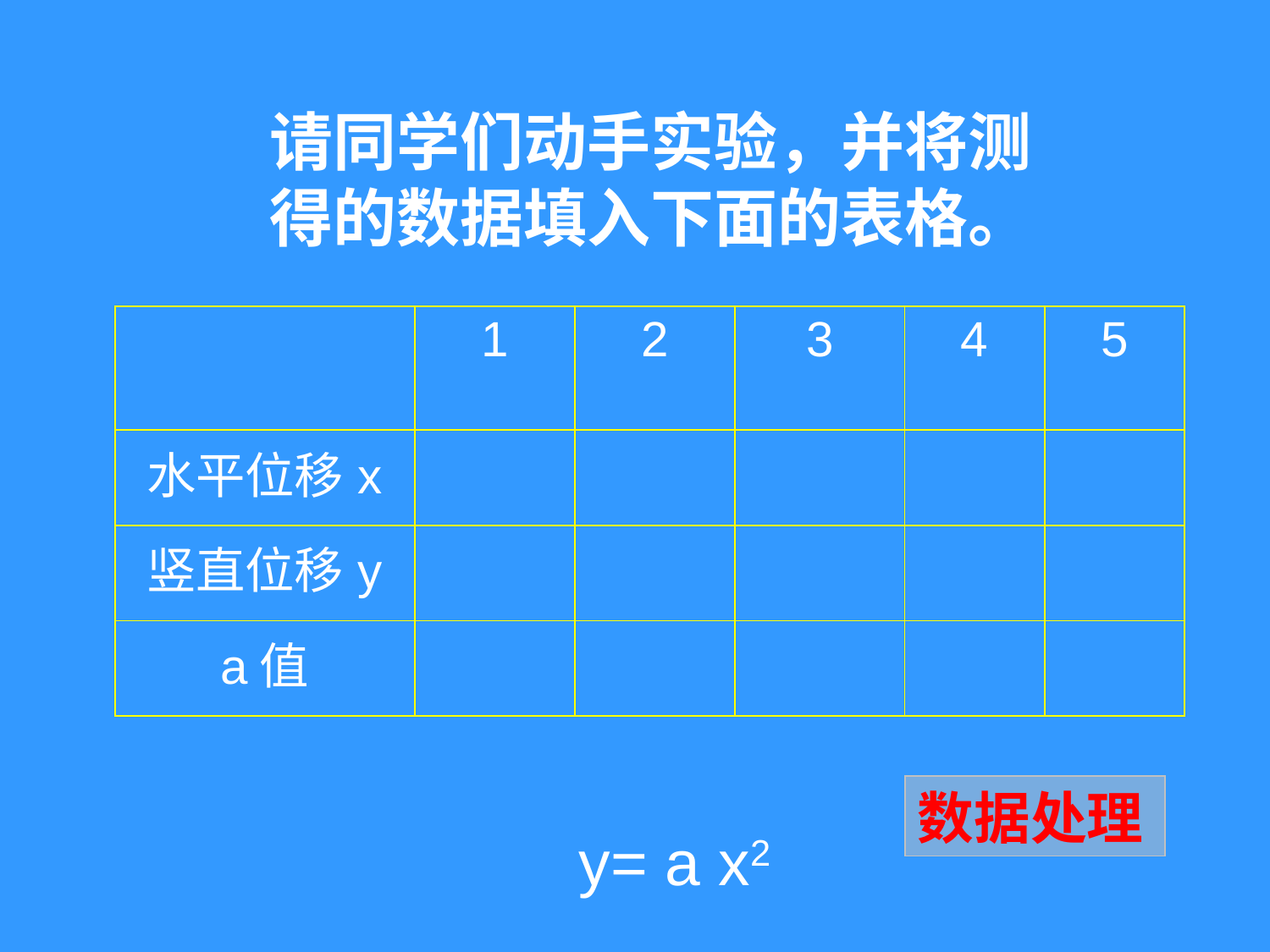

请同学们动手实验，并将测得的数据填入下面的表格。
|  | 1 | 2 | 3 | 4 | 5 |
| --- | --- | --- | --- | --- | --- |
| 水平位移x |  |  |  |  |  |
| 竖直位移y |  |  |  |  |  |
| a值 |  |  |  |  |  |
数据处理
y= a x2